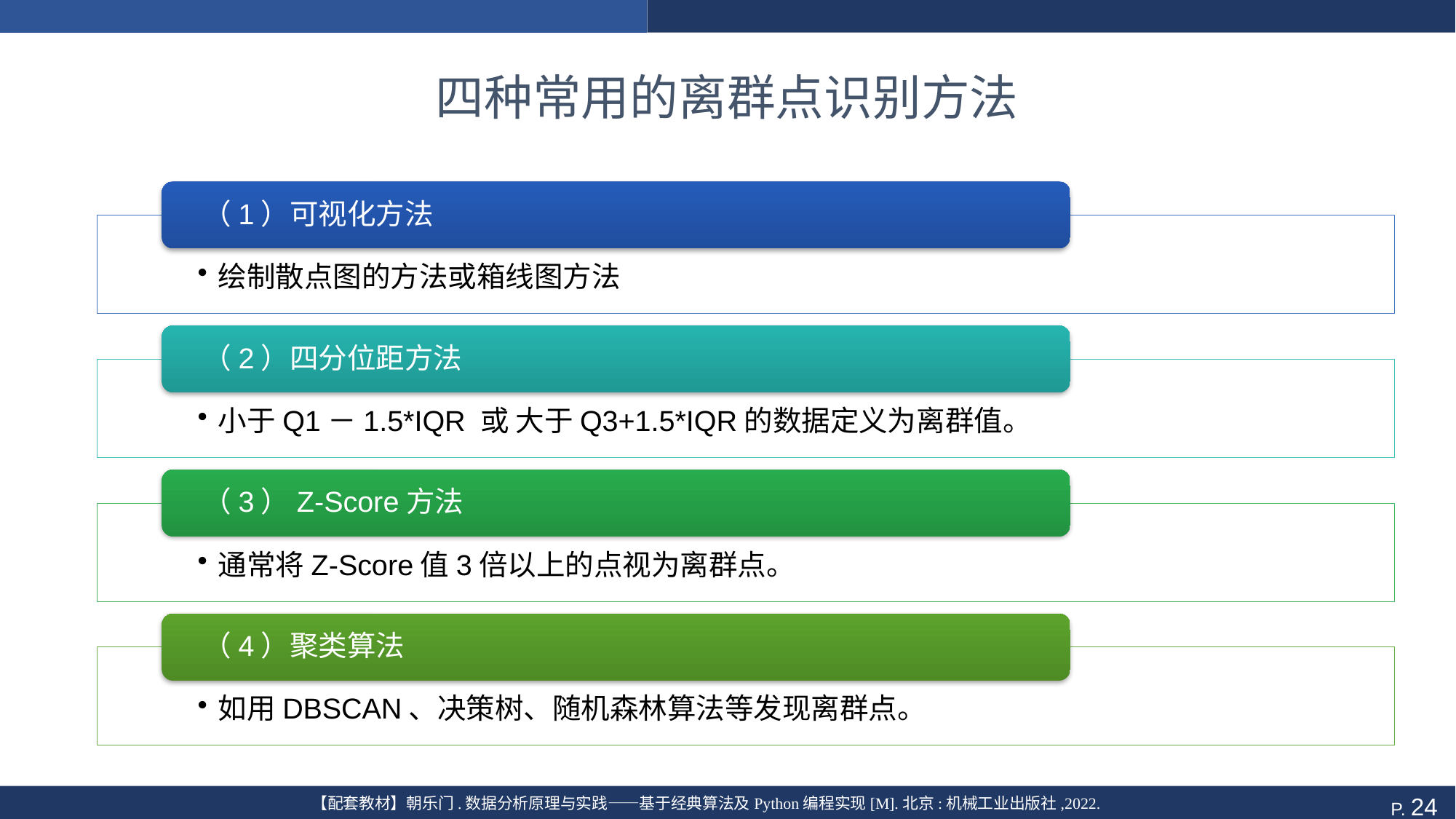

# 四种常用的离群点识别方法
绘制散点图的方法或箱线图方法
（1）可视化方法
小于Q1－1.5*IQR 或 大于Q3+1.5*IQR的数据定义为离群值。
（2）四分位距方法
通常将Z-Score值3倍以上的点视为离群点。
（3）Z-Score方法
如用DBSCAN、决策树、随机森林算法等发现离群点。
（4）聚类算法